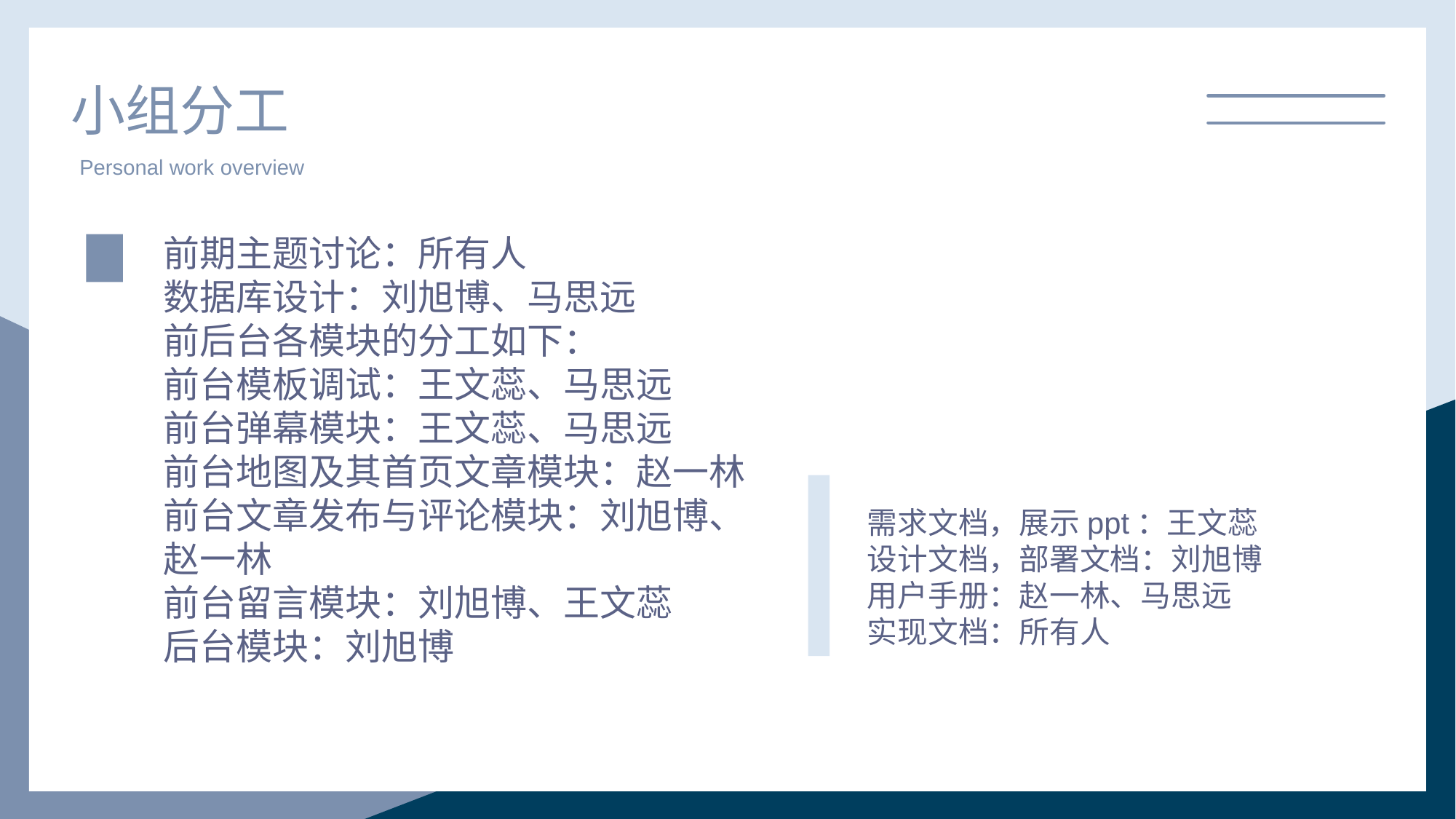

小组分工
Personal work overview
前期主题讨论：所有人数据库设计：刘旭博、马思远前后台各模块的分工如下：前台模板调试：王文蕊、马思远前台弹幕模块：王文蕊、马思远前台地图及其首页文章模块：赵一林前台文章发布与评论模块：刘旭博、赵一林前台留言模块：刘旭博、王文蕊后台模块：刘旭博

需求文档，展示ppt：王文蕊
设计文档，部署文档：刘旭博
用户手册：赵一林、马思远
实现文档：所有人